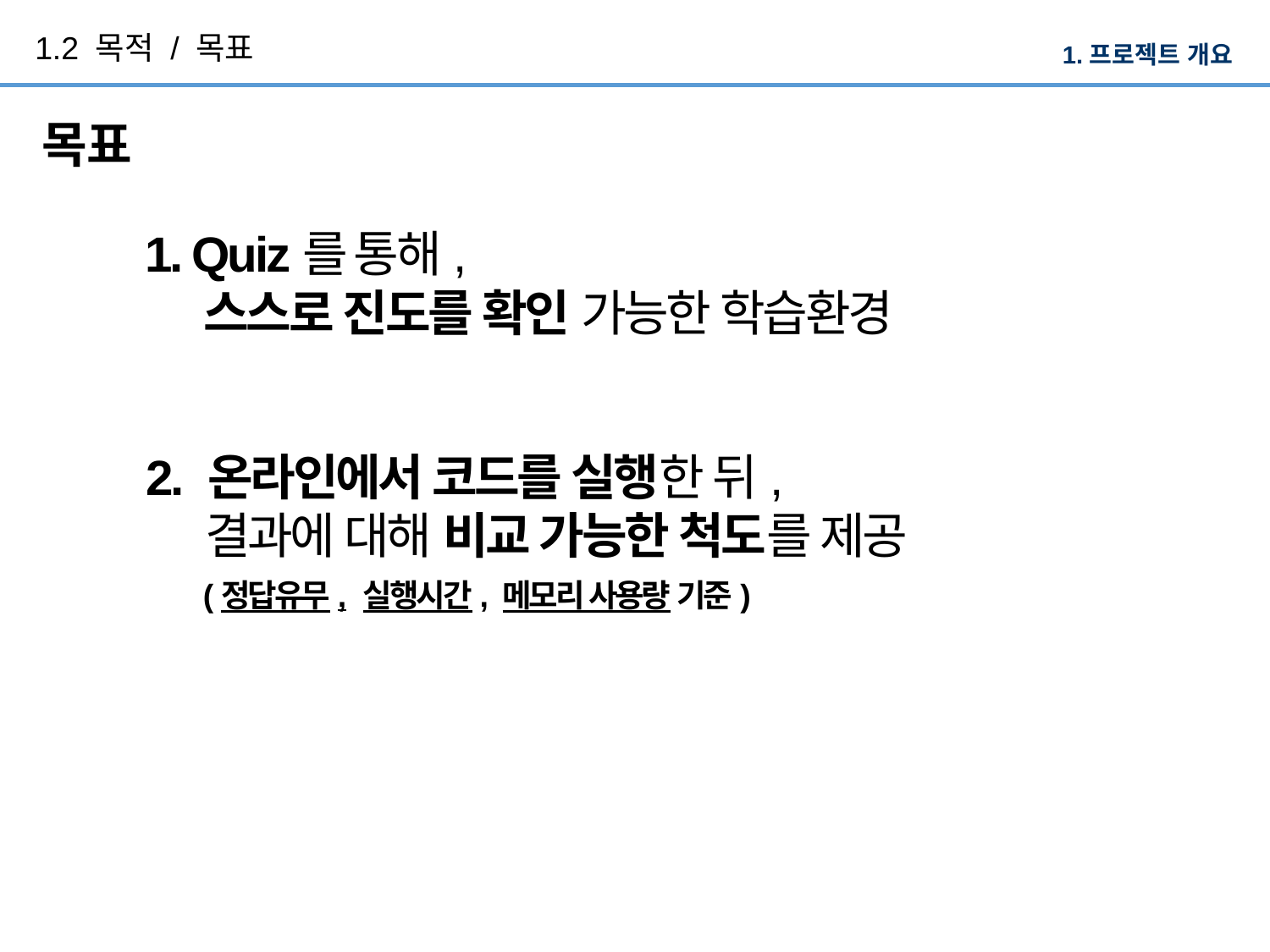

# 1.2 목적 / 목표
1.프로젝트 개요

목표
1. Quiz를 통해,
    스스로 진도를 확인 가능한 학습환경
2. 온라인에서 코드를 실행한 뒤,
    결과에 대해 비교 가능한 척도를 제공
(정답유무, 실행시간, 메모리 사용량 기준)